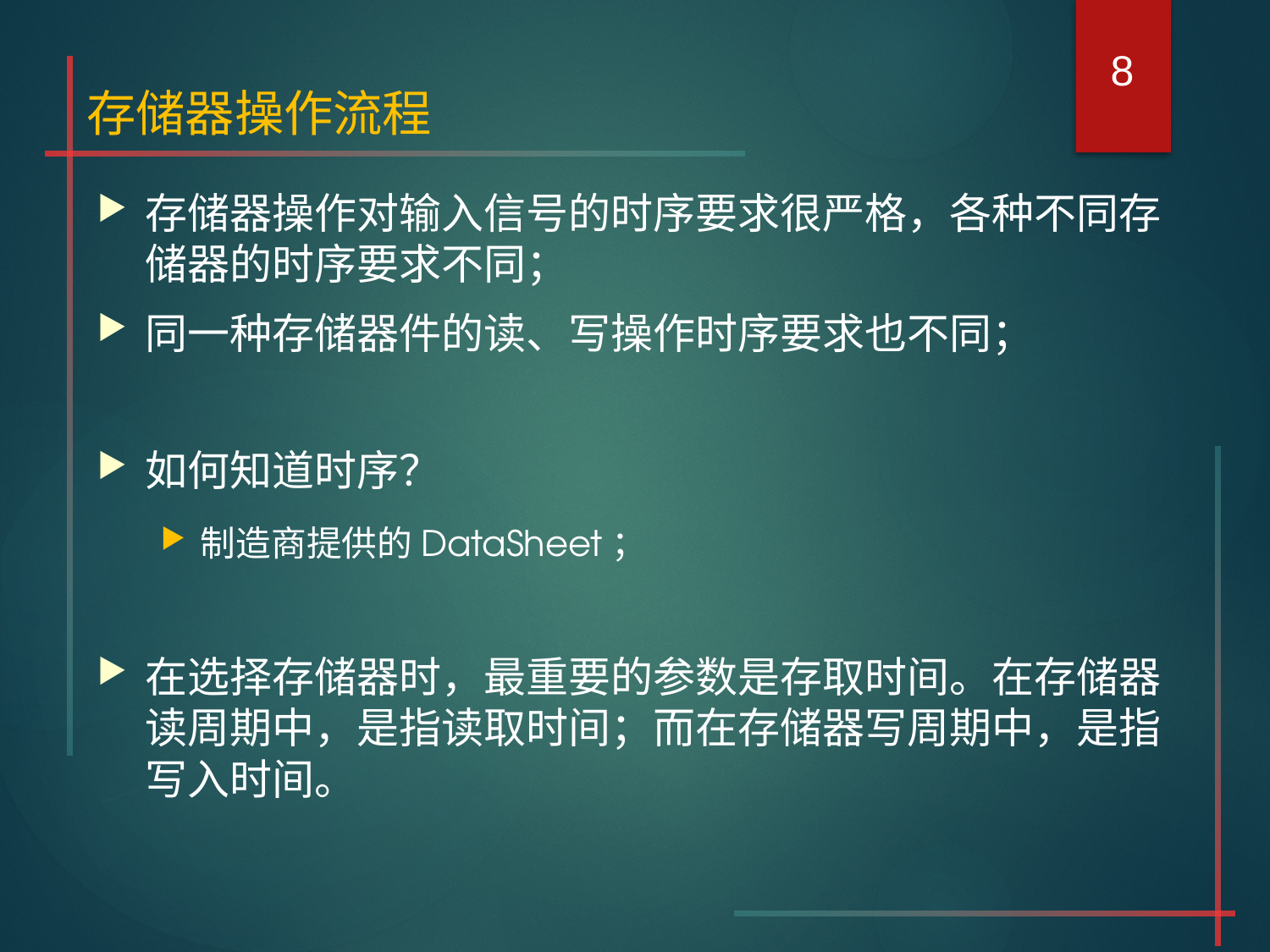

8
# 存储器操作流程
存储器操作对输入信号的时序要求很严格，各种不同存储器的时序要求不同；
同一种存储器件的读、写操作时序要求也不同；

如何知道时序？
制造商提供的DataSheet；

在选择存储器时，最重要的参数是存取时间。在存储器读周期中，是指读取时间；而在存储器写周期中，是指写入时间。